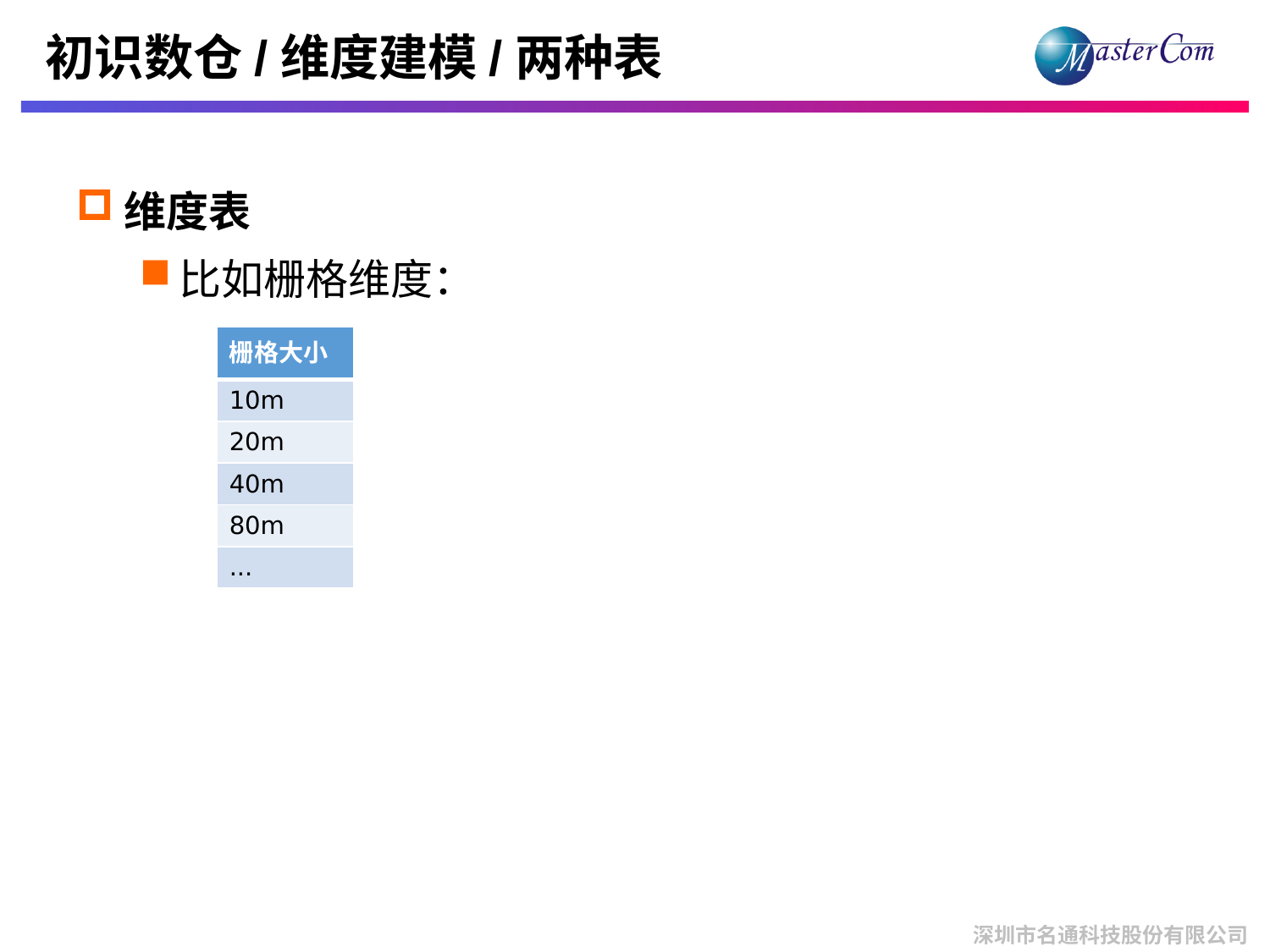

# 初识数仓/维度建模/两种表
维度表
比如栅格维度：
| 栅格大小 |
| --- |
| 10m |
| 20m |
| 40m |
| 80m |
| ... |